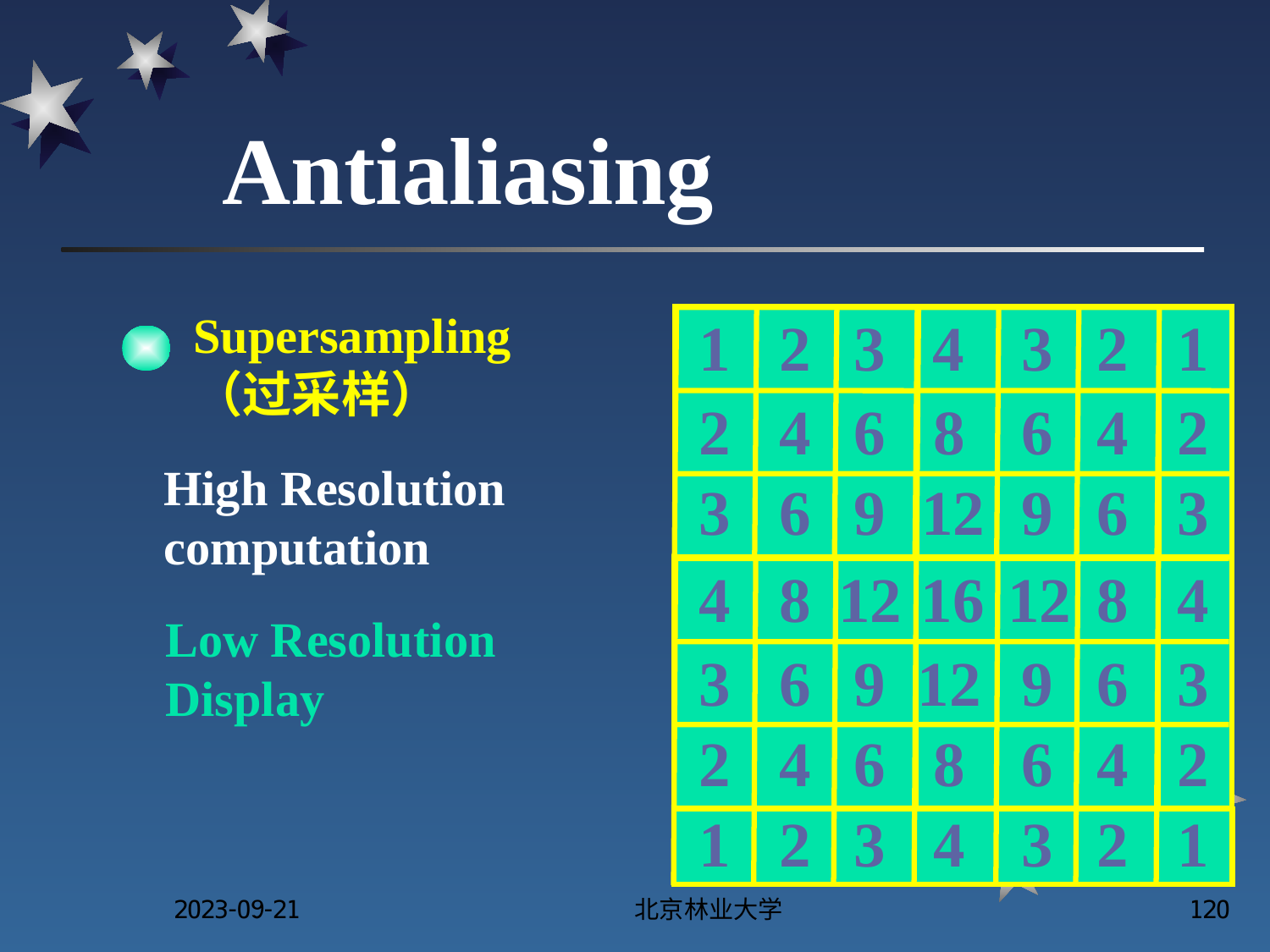

# Antialiasing
Supersampling
（过采样）
2
3
3
2
1
1
4

2
4
8
6
6
4
2
High Resolution computation
6
9
9
6
3
3
12
8
12
12
8
4
4
16

Low Resolution Display
3
6
12
9
9
6
3
4
6
6
4
2
2
8
2
3
3
2
1
1
4

2023-09-21
北京林业大学
120